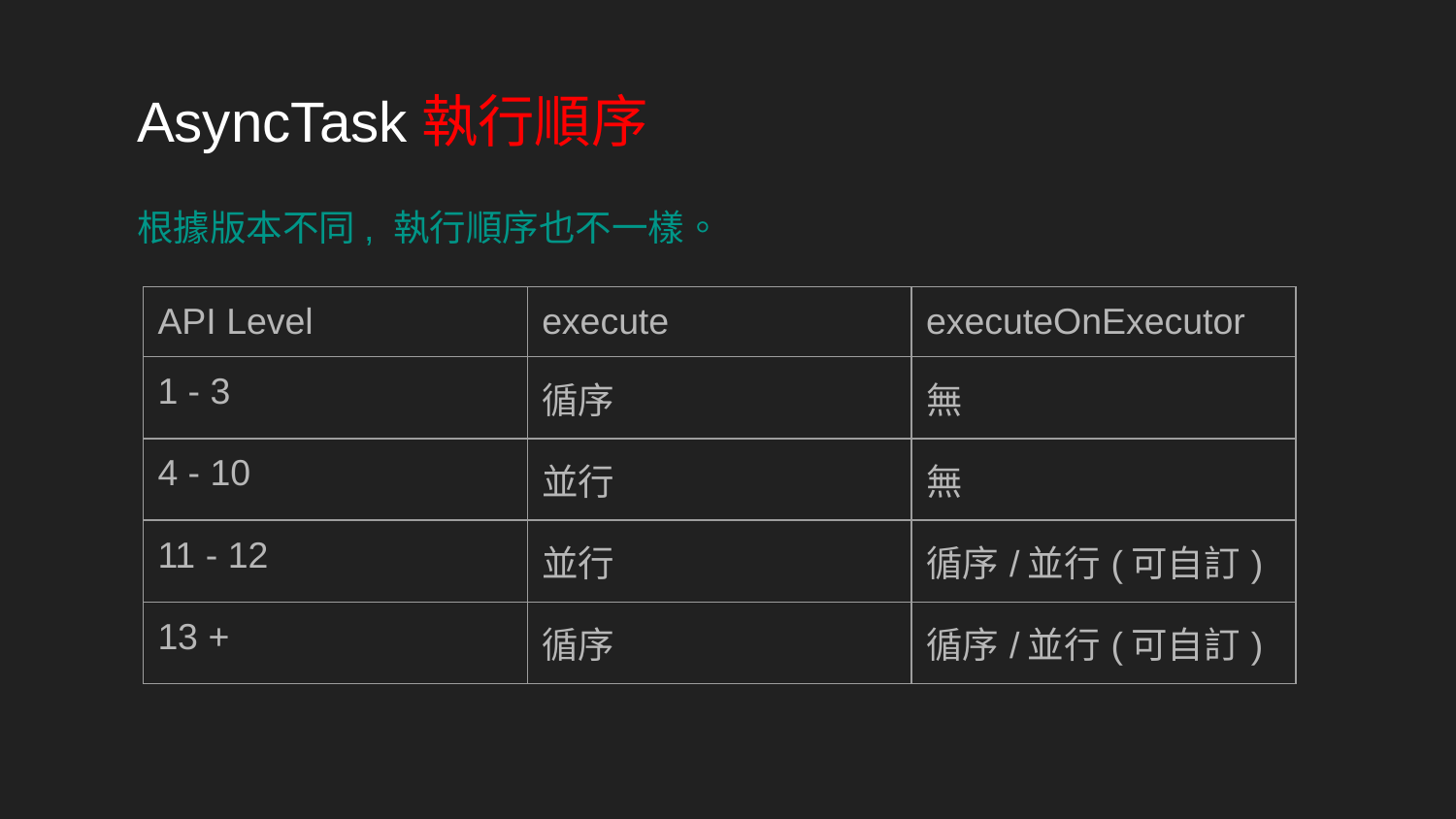

# AsyncTask執行順序
根據版本不同, 執行順序也不一樣。

| API Level | execute | executeOnExecutor |
| --- | --- | --- |
| 1 - 3 | 循序 | 無 |
| 4 - 10 | 並行 | 無 |
| 11 - 12 | 並行 | 循序/並行(可自訂) |
| 13 + | 循序 | 循序/並行(可自訂) |